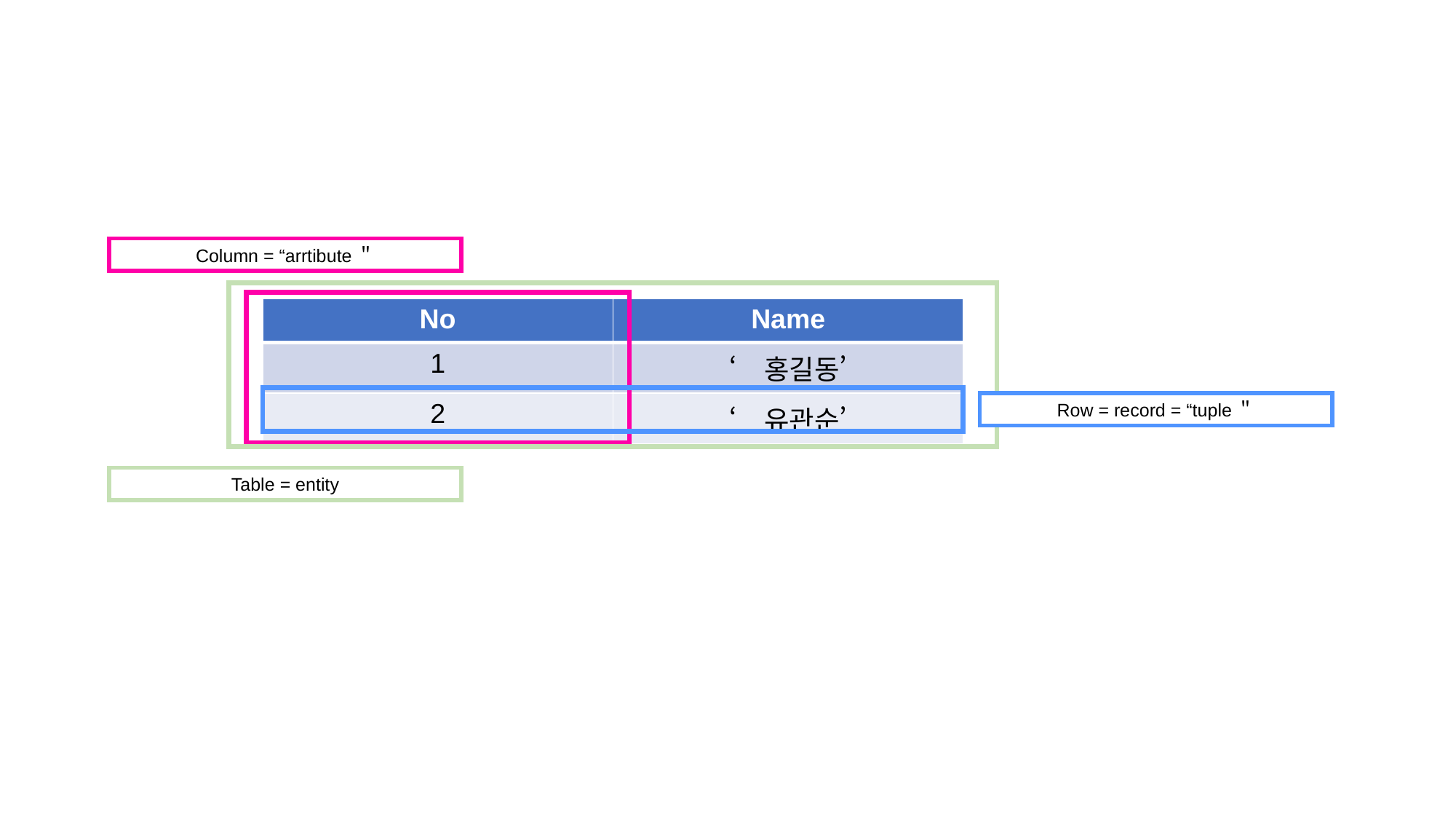

Column = “arrtibute＂

| No | Name |
| --- | --- |
| 1 | ‘홍길동’ |
| 2 | ‘유관순’ |

Row = record = “tuple＂
Table = entity